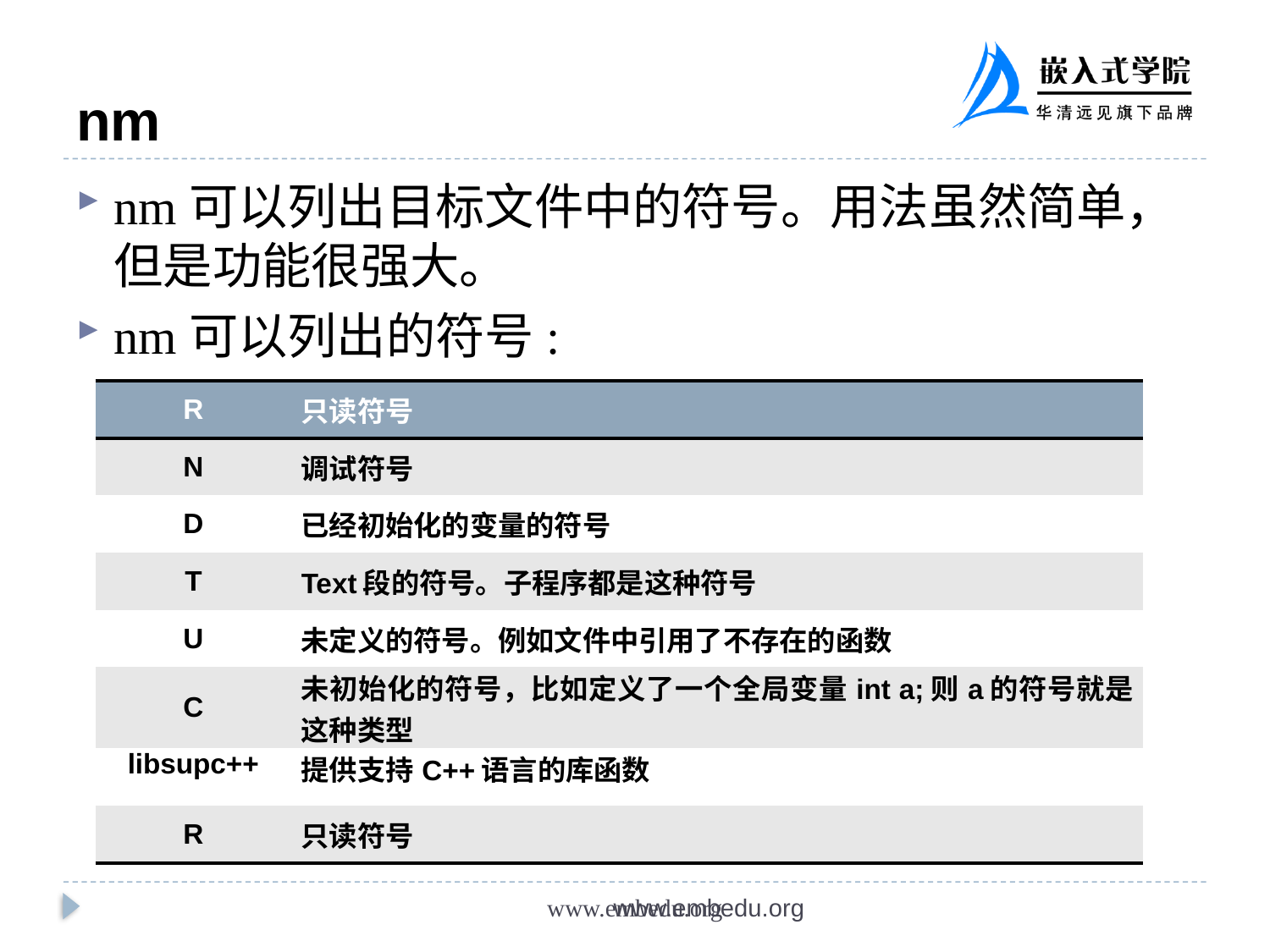

# nm
nm可以列出目标文件中的符号。用法虽然简单，但是功能很强大。
nm可以列出的符号:

| R | 只读符号 |
| --- | --- |
| N | 调试符号 |
| D | 已经初始化的变量的符号 |
| T | Text段的符号。子程序都是这种符号 |
| U | 未定义的符号。例如文件中引用了不存在的函数 |
| C | 未初始化的符号，比如定义了一个全局变量int a;则a的符号就是这种类型 |
| libsupc++ | 提供支持C++语言的库函数 |
| R | 只读符号 |
www.embedu.org
www.embedu.org